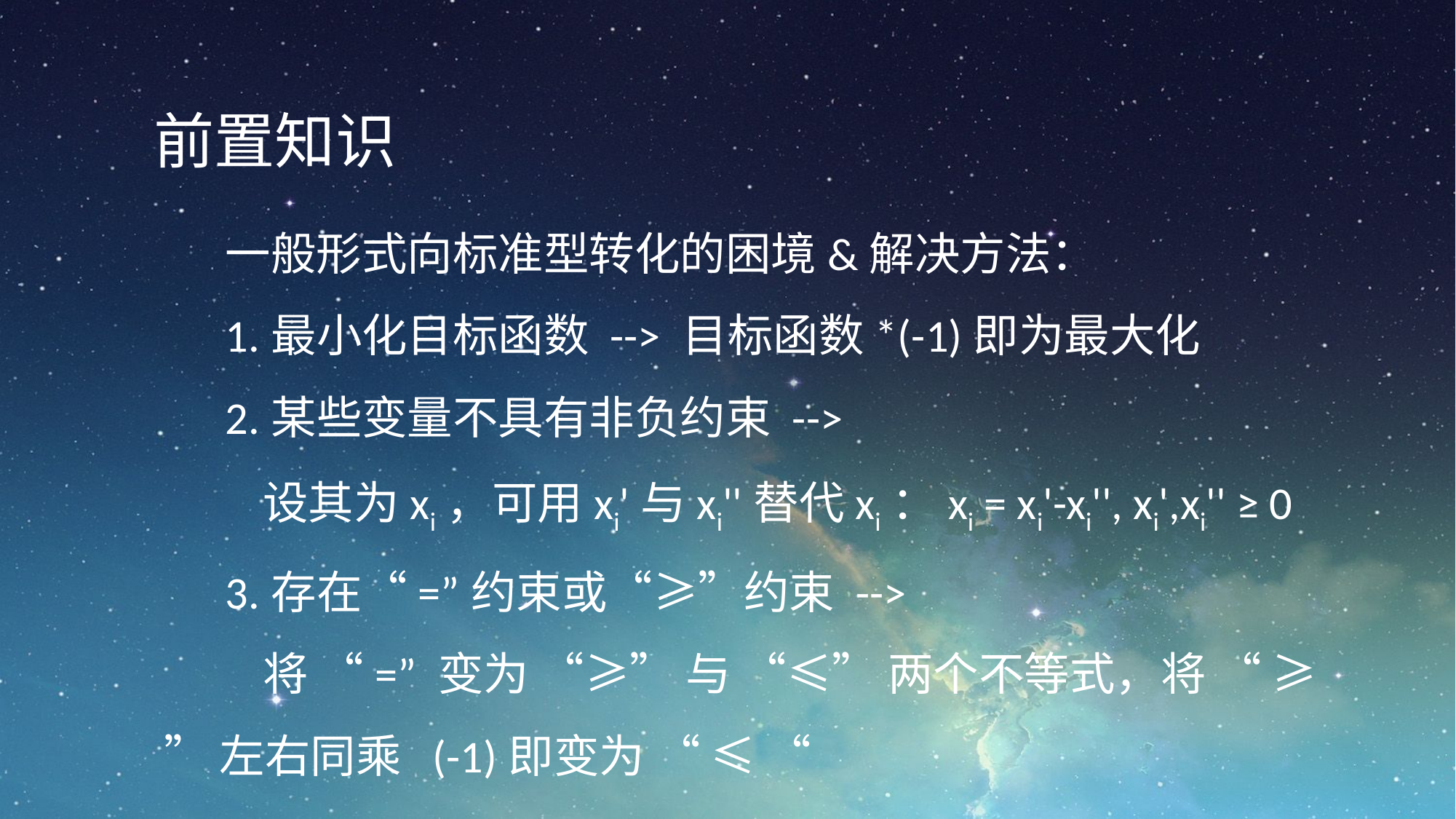

前置知识
一般形式向标准型转化的困境&解决方法：
1.最小化目标函数 --> 目标函数*(-1)即为最大化
2.某些变量不具有非负约束 -->
	设其为xi，可用xi'与xi''替代xi：xi = xi'-xi'', xi',xi'' ≥ 0
3.存在“=”约束或“≥”约束 -->
	将 “=” 变为 “≥” 与 “≤” 两个不等式，将 “ ≥ ” 左右同乘  (-1)即变为 “ ≤ “